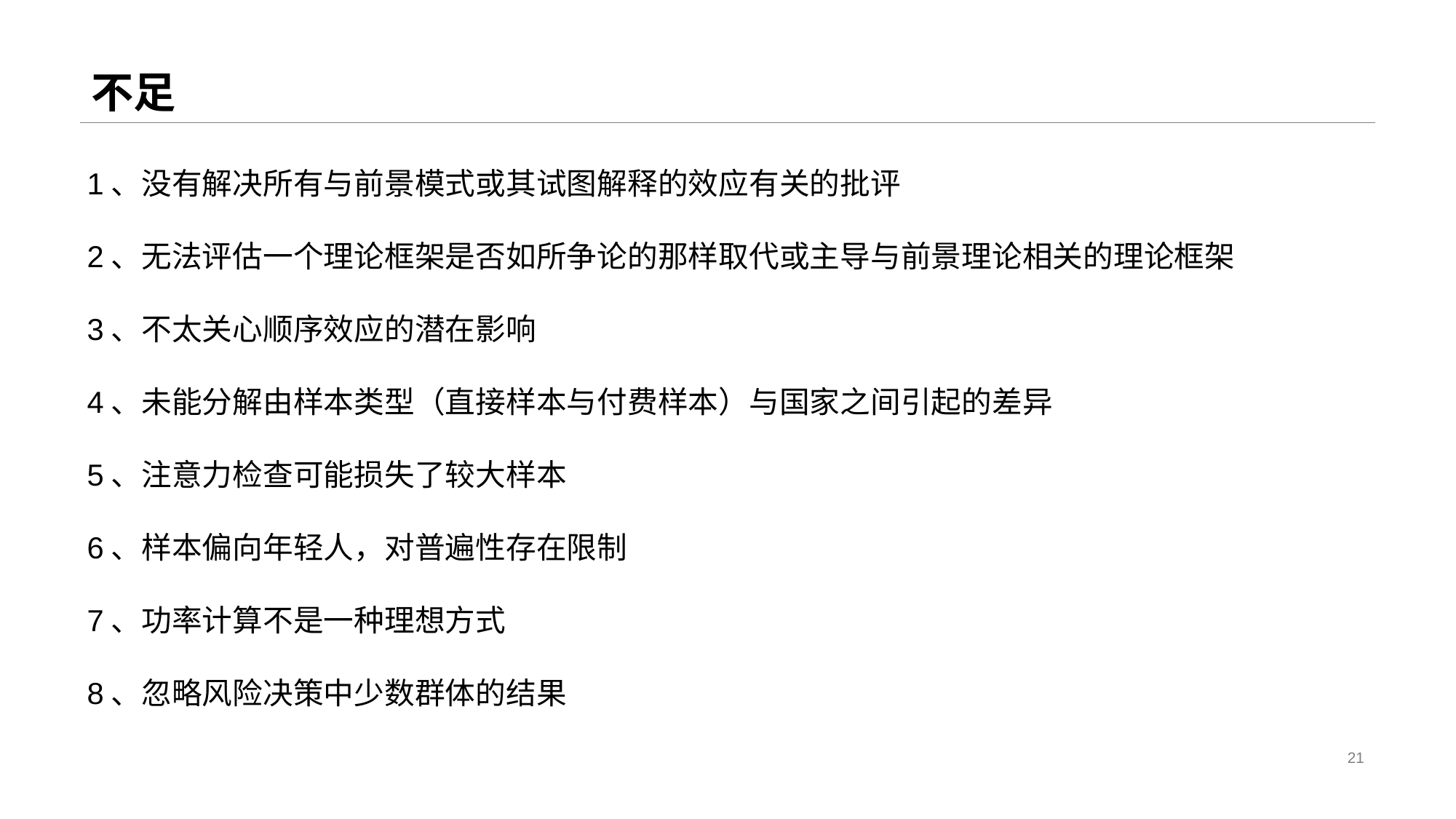

# 不足
1、没有解决所有与前景模式或其试图解释的效应有关的批评
2、无法评估一个理论框架是否如所争论的那样取代或主导与前景理论相关的理论框架
3、不太关心顺序效应的潜在影响
4、未能分解由样本类型（直接样本与付费样本）与国家之间引起的差异
5、注意力检查可能损失了较大样本
6、样本偏向年轻人，对普遍性存在限制
7、功率计算不是一种理想方式
8、忽略风险决策中少数群体的结果
21